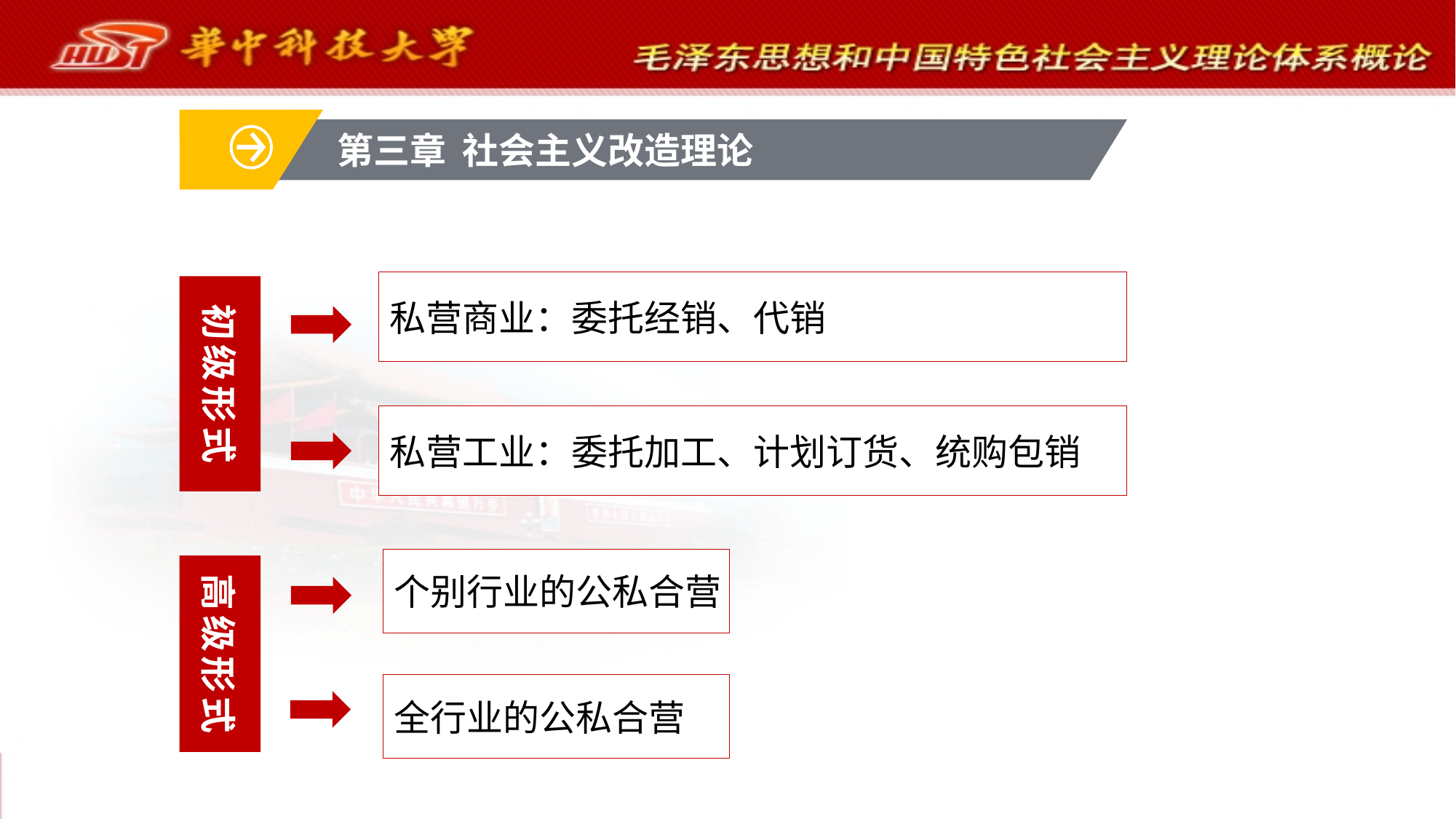

第三章  社会主义改造理论

私营商业：委托经销、代销
初级形式

私营工业：委托加工、计划订货、统购包销

个别行业的公私合营

高级形式

全行业的公私合营